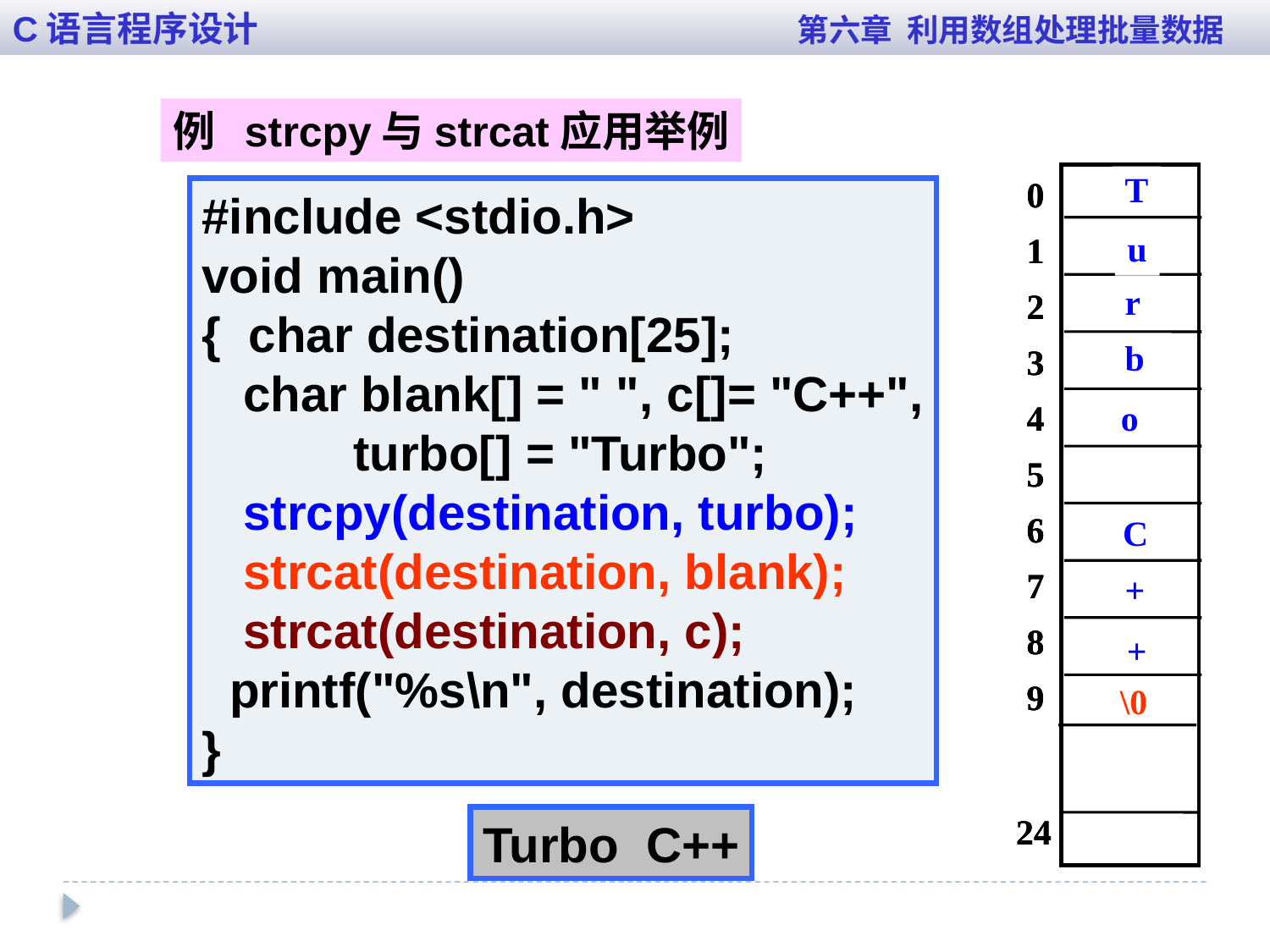

C语言程序设计                                                                   第六章  利用数组处理批量数据
例  strcpy与strcat应用举例

T

u

r

b

o

\0

0
1
2
3
4
5
6
7
8
9
24

T

u

r

b

o

\0

0
1
2
3
4
5
6
7
8
9
24

T

u

r

b

o

\0

0
1
2
3
4
5
6
7
8
9
24
C
+
+
#include <stdio.h>
void main()
{  char destination[25];
   char blank[] = " ", c[]= "C++",
           turbo[] = "Turbo";
   strcpy(destination, turbo);
   strcat(destination, blank);
   strcat(destination, c);
  printf("%s\n", destination);
}
Turbo  C++